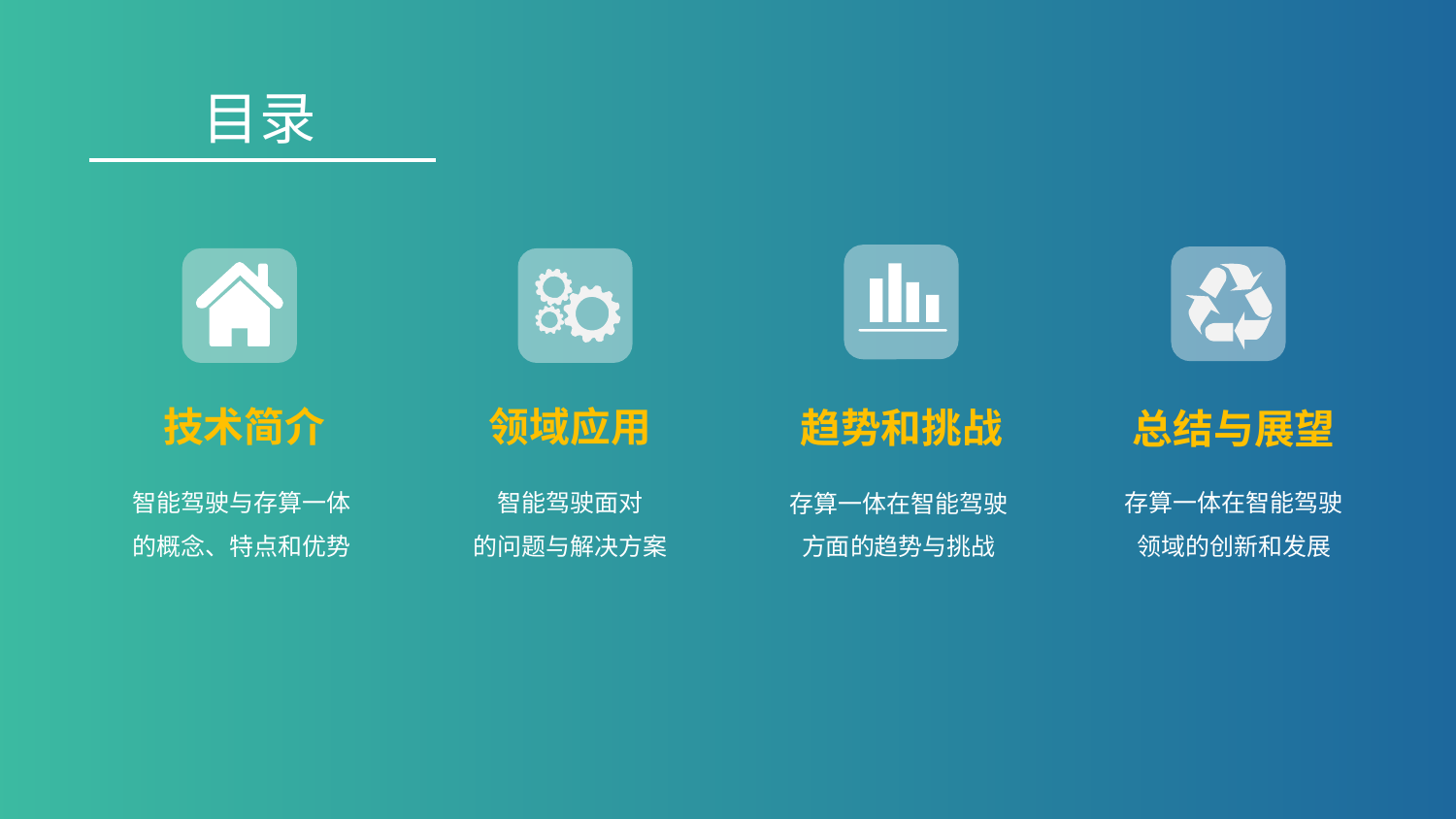

目录

技术简介
智能驾驶与存算一体的概念、特点和优势
领域应用
智能驾驶面对
的问题与解决方案
趋势和挑战
存算一体在智能驾驶方面的趋势与挑战
总结与展望
存算一体在智能驾驶领域的创新和发展